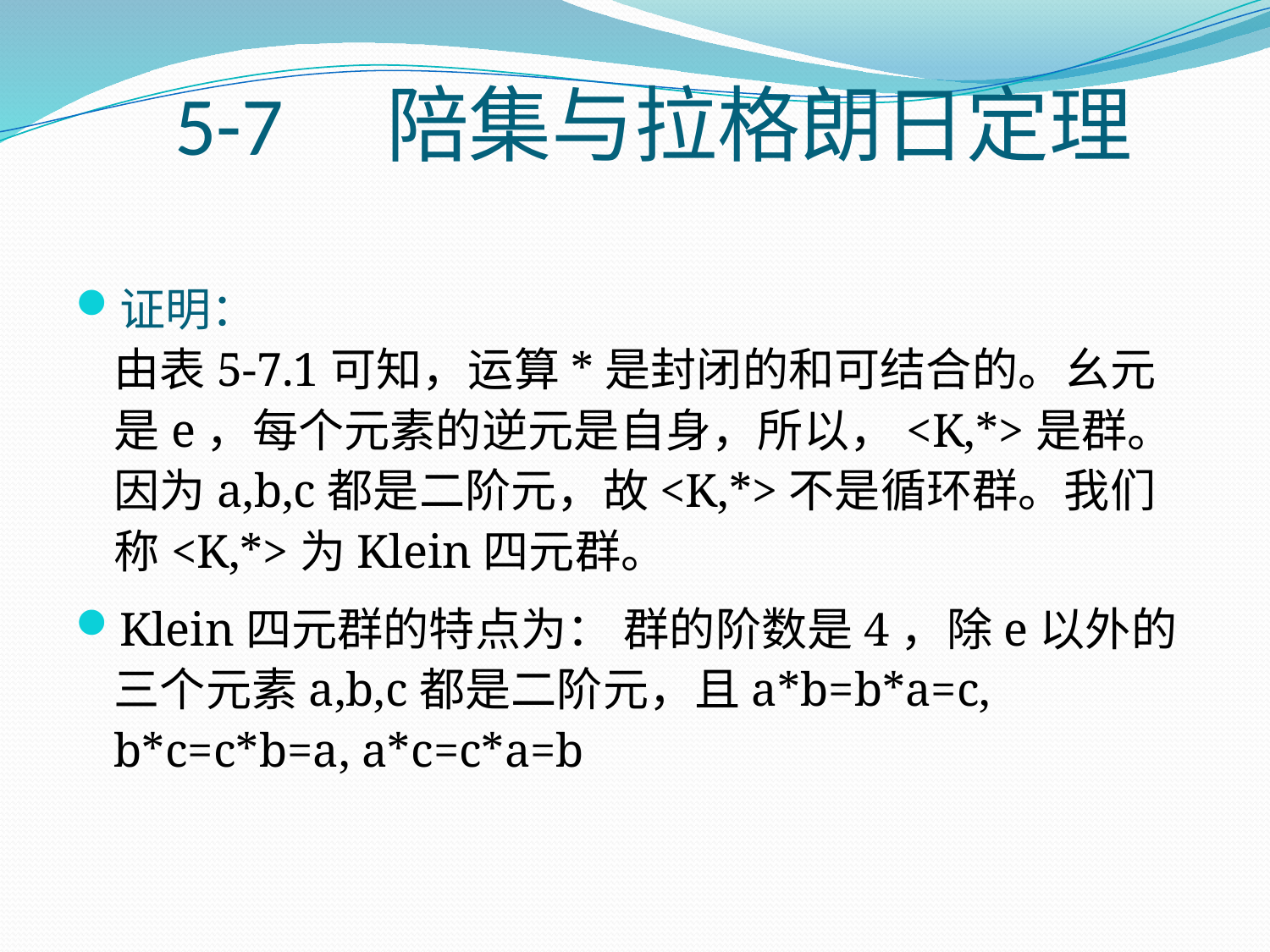

# 5-7　陪集与拉格朗日定理
证明：
由表5-7.1可知，运算*是封闭的和可结合的。幺元是e，每个元素的逆元是自身，所以，<K,*>是群。因为a,b,c都是二阶元，故<K,*>不是循环群。我们称<K,*>为Klein四元群。
Klein四元群的特点为： 群的阶数是4，除e以外的三个元素a,b,c都是二阶元，且a*b=b*a=c, b*c=c*b=a, a*c=c*a=b